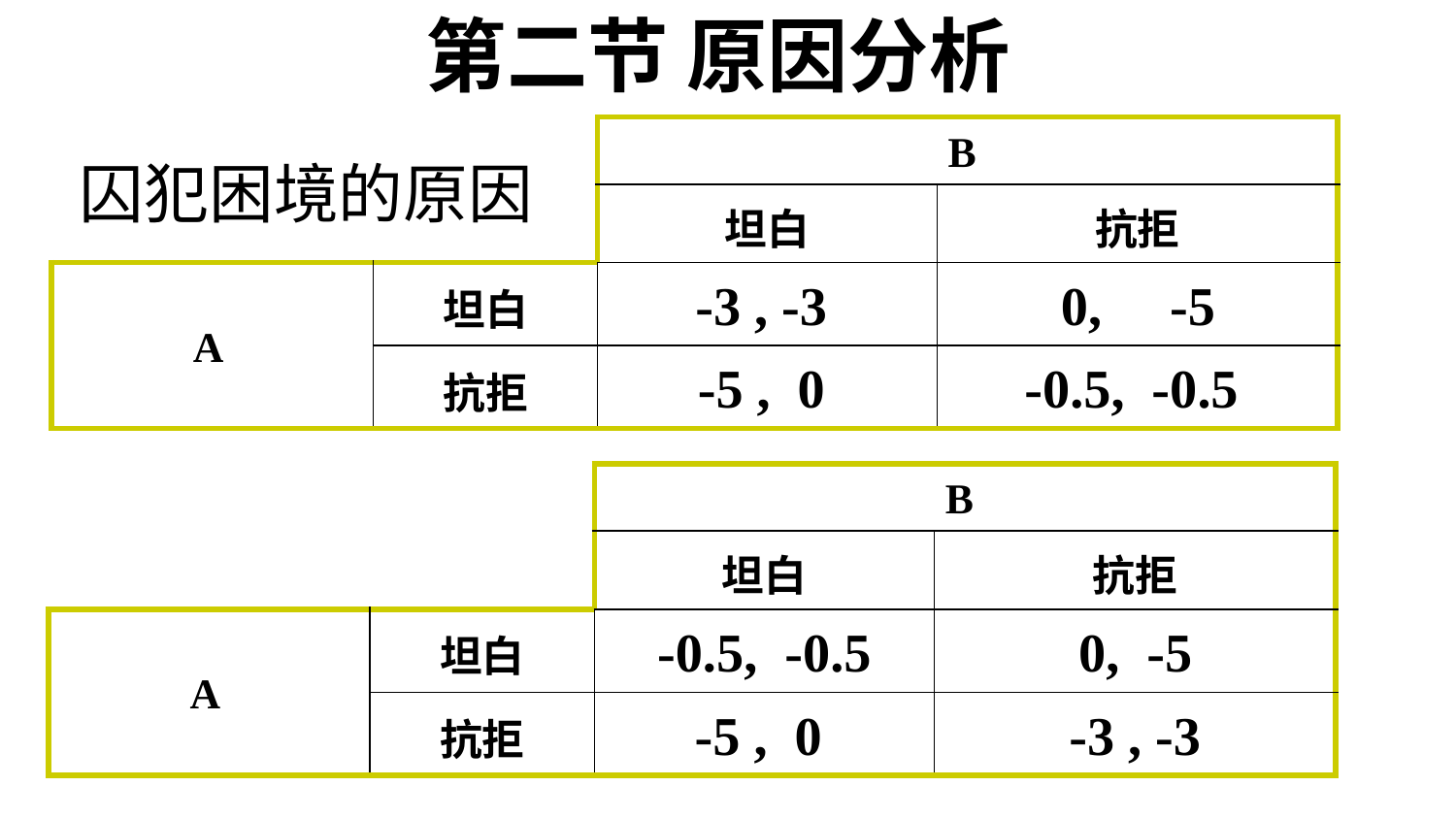

# 第二节 原因分析
|  |  | B |  |
| --- | --- | --- | --- |
|  |  | 坦白 | 抗拒 |
| A | 坦白 | -3 , -3 | 0, -5 |
|  | 抗拒 | -5 , 0 | -0.5, -0.5 |
囚犯困境的原因
|  |  | B |  |
| --- | --- | --- | --- |
|  |  | 坦白 | 抗拒 |
| A | 坦白 | -0.5, -0.5 | 0, -5 |
|  | 抗拒 | -5 , 0 | -3 , -3 |